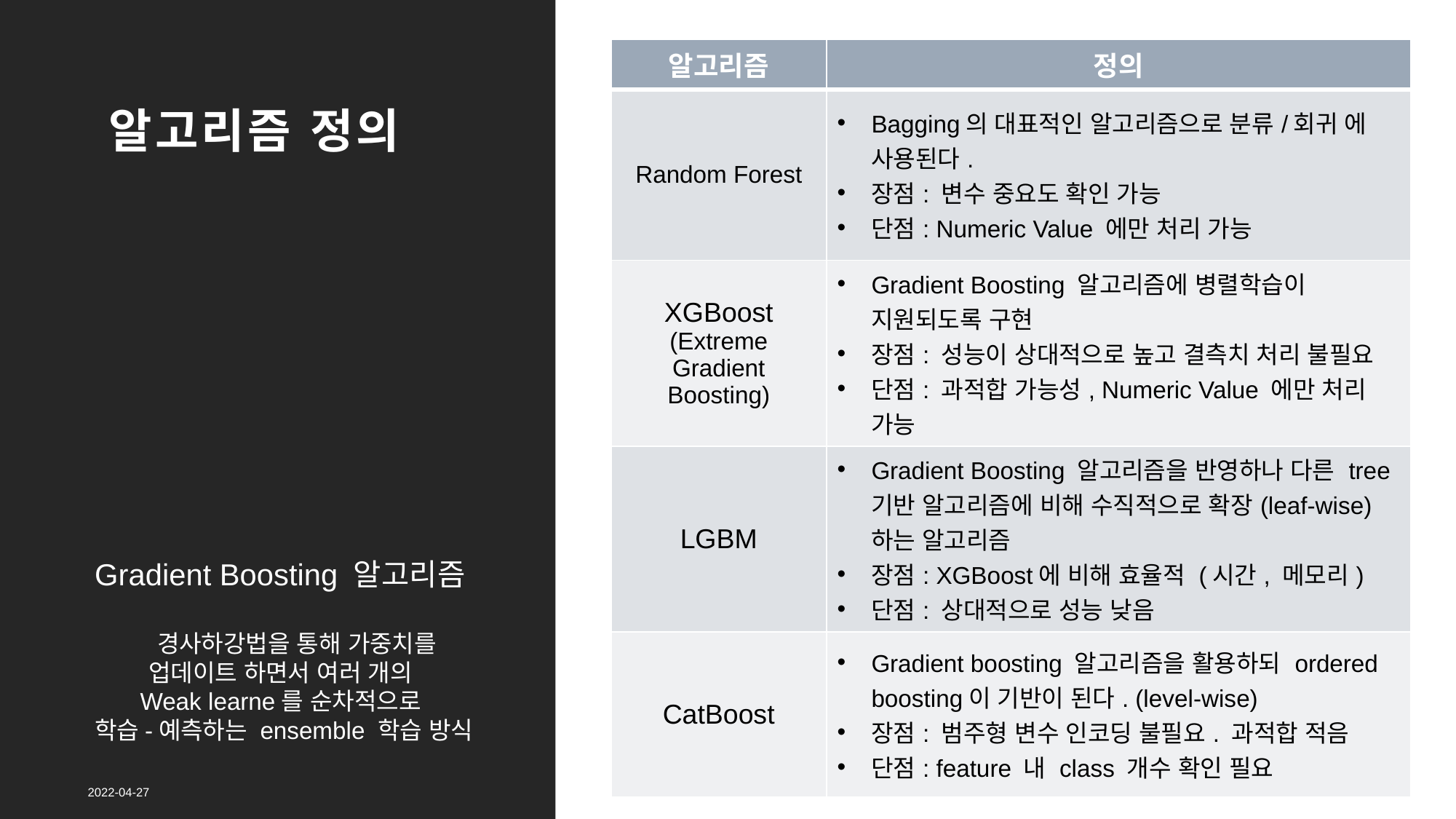

| 알고리즘 | 정의 |
| --- | --- |
| Random Forest | Bagging의 대표적인 알고리즘으로 분류/회귀 에 사용된다. 장점: 변수 중요도 확인 가능 단점: Numeric Value 에만 처리 가능 |
| XGBoost (Extreme Gradient Boosting) | Gradient Boosting 알고리즘에 병렬학습이 지원되도록 구현 장점: 성능이 상대적으로 높고 결측치 처리 불필요 단점: 과적합 가능성, Numeric Value 에만 처리 가능 |
| LGBM | Gradient Boosting 알고리즘을 반영하나 다른 tree 기반 알고리즘에 비해 수직적으로 확장(leaf-wise)하는 알고리즘 장점: XGBoost에 비해 효율적 (시간, 메모리) 단점: 상대적으로 성능 낮음 |
| CatBoost | Gradient boosting 알고리즘을 활용하되 ordered boosting이 기반이 된다. (level-wise) 장점: 범주형 변수 인코딩 불필요. 과적합 적음 단점: feature 내 class 개수 확인 필요 |
알고리즘 정의
Gradient Boosting 알고리즘

    경사하강법을 통해 가중치를
업데이트 하면서 여러 개의
Weak learne를 순차적으로
학습-예측하는 ensemble 학습 방식
2022-04-27